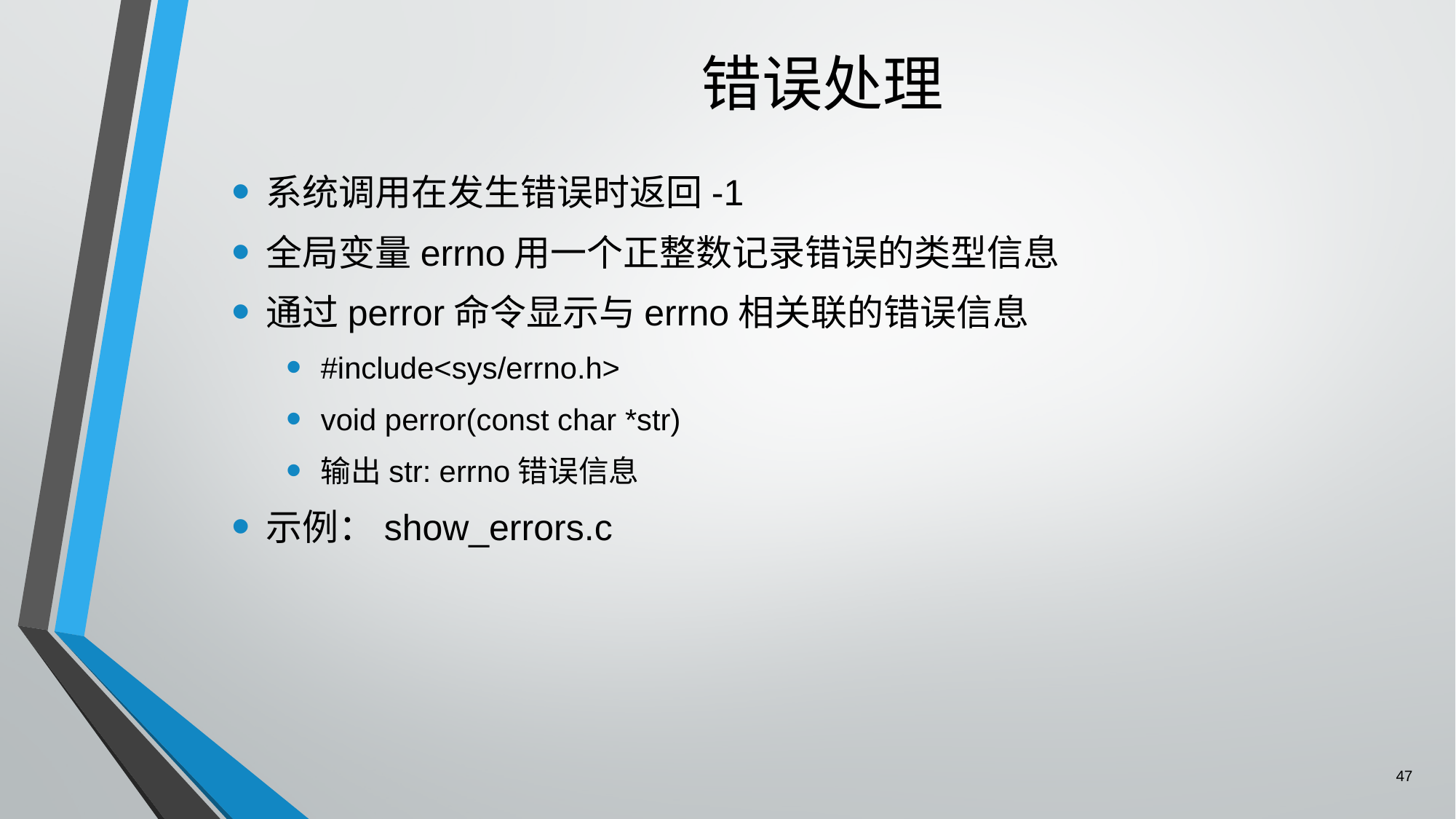

# 错误处理
系统调用在发生错误时返回-1
全局变量errno用一个正整数记录错误的类型信息
通过perror命令显示与errno相关联的错误信息
#include<sys/errno.h>
void perror(const char *str)
输出str: errno错误信息
示例：show_errors.c
47